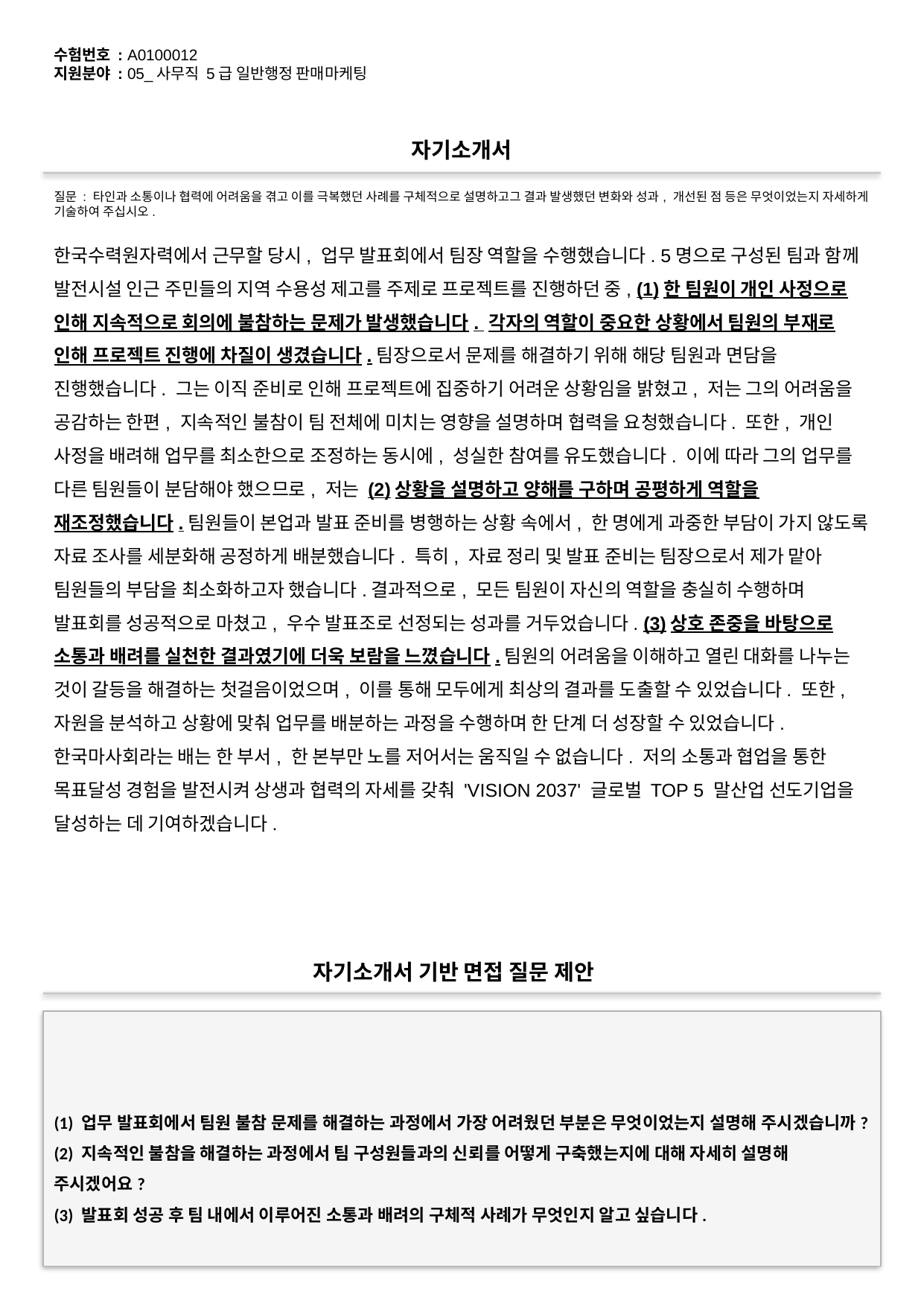

수험번호 : A0100012
지원분야 : 05_사무직 5급 일반행정 판매마케팅
#

자기소개서

질문 : 타인과 소통이나 협력에 어려움을 겪고 이를 극복했던 사례를 구체적으로 설명하고그 결과 발생했던 변화와 성과, 개선된 점 등은 무엇이었는지 자세하게 기술하여 주십시오.

한국수력원자력에서 근무할 당시, 업무 발표회에서 팀장 역할을 수행했습니다. 5명으로 구성된 팀과 함께 발전시설 인근 주민들의 지역 수용성 제고를 주제로 프로젝트를 진행하던 중, (1)한 팀원이 개인 사정으로 인해 지속적으로 회의에 불참하는 문제가 발생했습니다. 각자의 역할이 중요한 상황에서 팀원의 부재로 인해 프로젝트 진행에 차질이 생겼습니다.팀장으로서 문제를 해결하기 위해 해당 팀원과 면담을 진행했습니다. 그는 이직 준비로 인해 프로젝트에 집중하기 어려운 상황임을 밝혔고, 저는 그의 어려움을 공감하는 한편, 지속적인 불참이 팀 전체에 미치는 영향을 설명하며 협력을 요청했습니다. 또한, 개인 사정을 배려해 업무를 최소한으로 조정하는 동시에, 성실한 참여를 유도했습니다. 이에 따라 그의 업무를 다른 팀원들이 분담해야 했으므로, 저는 (2)상황을 설명하고 양해를 구하며 공평하게 역할을 재조정했습니다.팀원들이 본업과 발표 준비를 병행하는 상황 속에서, 한 명에게 과중한 부담이 가지 않도록 자료 조사를 세분화해 공정하게 배분했습니다. 특히, 자료 정리 및 발표 준비는 팀장으로서 제가 맡아 팀원들의 부담을 최소화하고자 했습니다.결과적으로, 모든 팀원이 자신의 역할을 충실히 수행하며 발표회를 성공적으로 마쳤고, 우수 발표조로 선정되는 성과를 거두었습니다. (3)상호 존중을 바탕으로 소통과 배려를 실천한 결과였기에 더욱 보람을 느꼈습니다.팀원의 어려움을 이해하고 열린 대화를 나누는 것이 갈등을 해결하는 첫걸음이었으며, 이를 통해 모두에게 최상의 결과를 도출할 수 있었습니다. 또한, 자원을 분석하고 상황에 맞춰 업무를 배분하는 과정을 수행하며 한 단계 더 성장할 수 있었습니다.한국마사회라는 배는 한 부서, 한 본부만 노를 저어서는 움직일 수 없습니다. 저의 소통과 협업을 통한 목표달성 경험을 발전시켜 상생과 협력의 자세를 갖춰 'VISION 2037' 글로벌 TOP 5 말산업 선도기업을 달성하는 데 기여하겠습니다.

자기소개서 기반 면접 질문 제안

(1) 업무 발표회에서 팀원 불참 문제를 해결하는 과정에서 가장 어려웠던 부분은 무엇이었는지 설명해 주시겠습니까?
(2) 지속적인 불참을 해결하는 과정에서 팀 구성원들과의 신뢰를 어떻게 구축했는지에 대해 자세히 설명해 주시겠어요?
(3) 발표회 성공 후 팀 내에서 이루어진 소통과 배려의 구체적 사례가 무엇인지 알고 싶습니다.